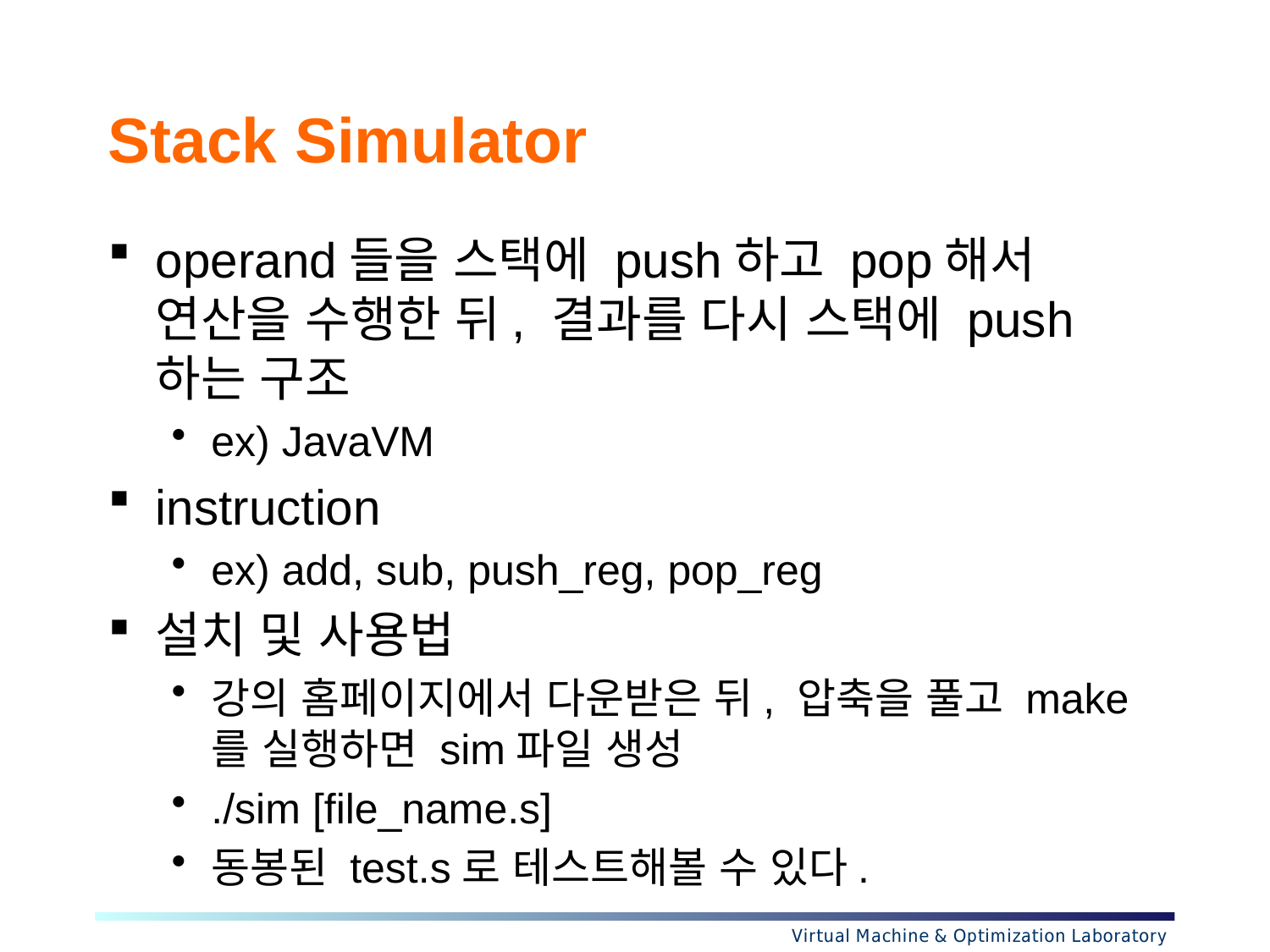

# Stack Simulator
operand들을 스택에 push하고 pop해서 연산을 수행한 뒤, 결과를 다시 스택에 push하는 구조
ex) JavaVM
instruction
ex) add, sub, push_reg, pop_reg
설치 및 사용법
강의 홈페이지에서 다운받은 뒤, 압축을 풀고 make를 실행하면 sim파일 생성
./sim [file_name.s]
동봉된 test.s로 테스트해볼 수 있다.